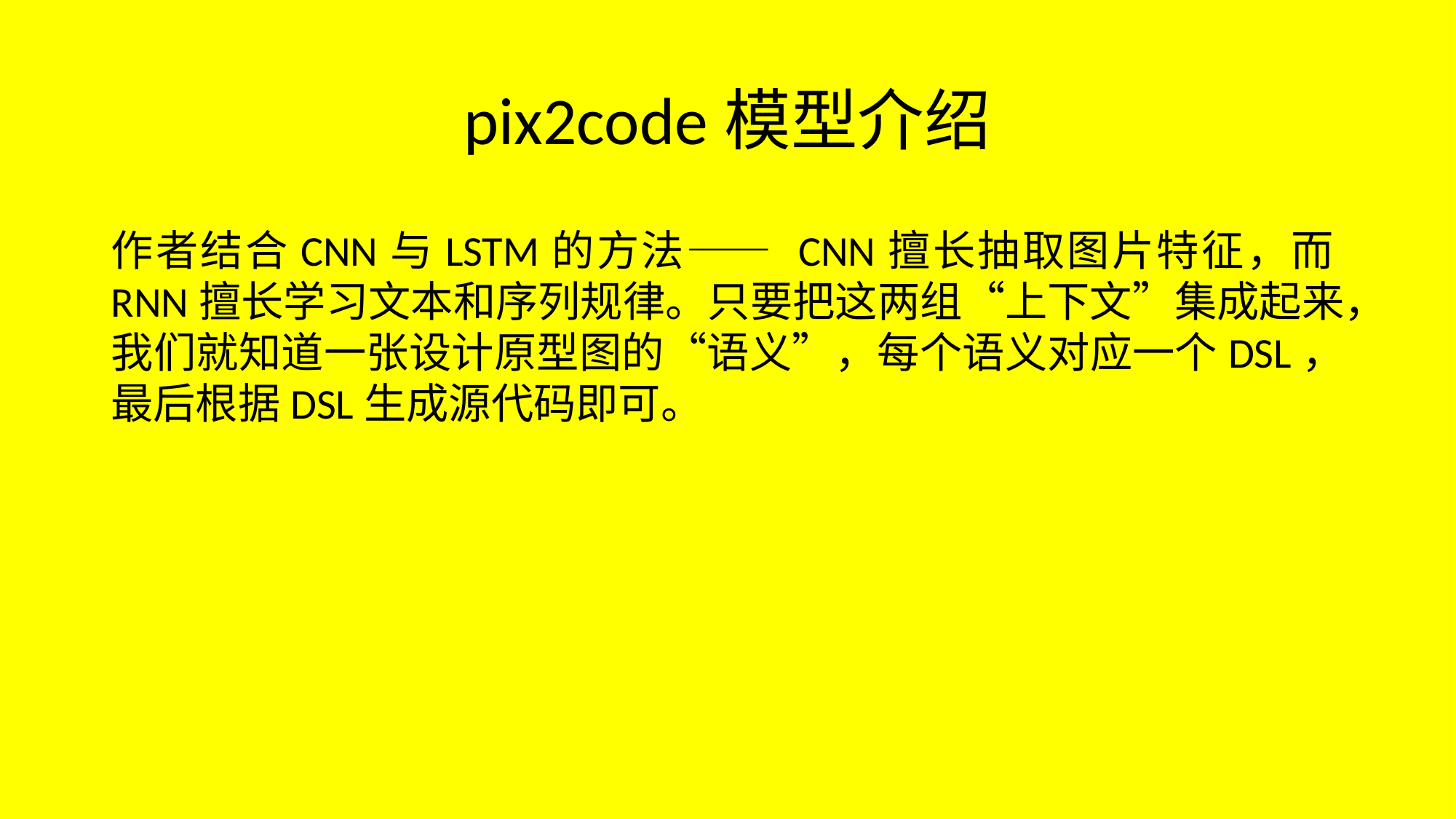

# pix2code模型介绍
作者结合CNN与LSTM的方法—— CNN擅长抽取图片特征，而RNN擅长学习文本和序列规律。只要把这两组“上下文”集成起来，我们就知道一张设计原型图的“语义”，每个语义对应一个DSL，最后根据DSL生成源代码即可。